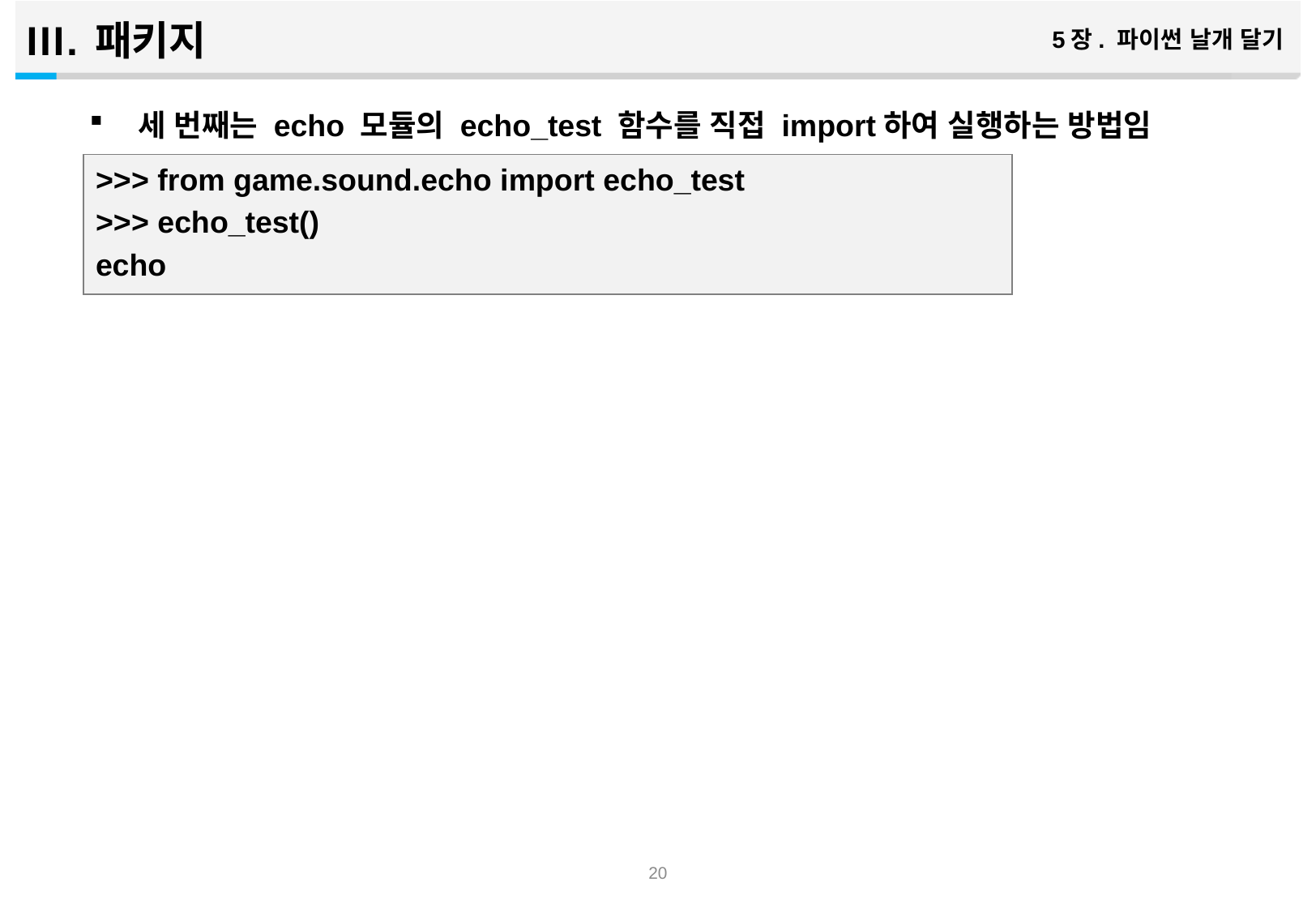

패키지
5장. 파이썬 날개 달기
세 번째는 echo 모듈의 echo_test 함수를 직접 import하여 실행하는 방법임

>>> from game.sound.echo import echo_test
>>> echo_test()
echo
20